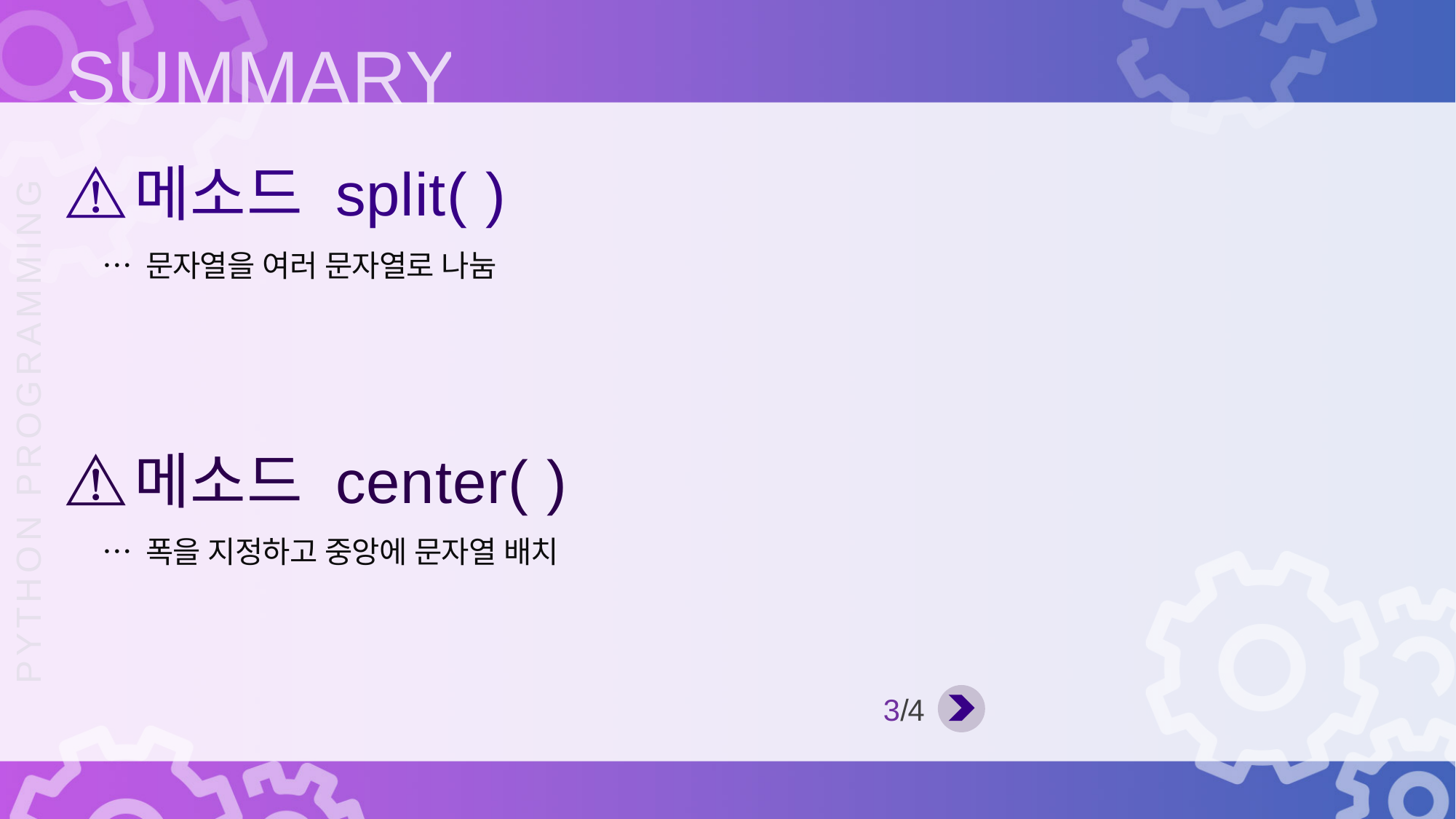

메소드 split( )
… 문자열을 여러 문자열로 나눔
메소드 center( )
… 폭을 지정하고 중앙에 문자열 배치
3/4